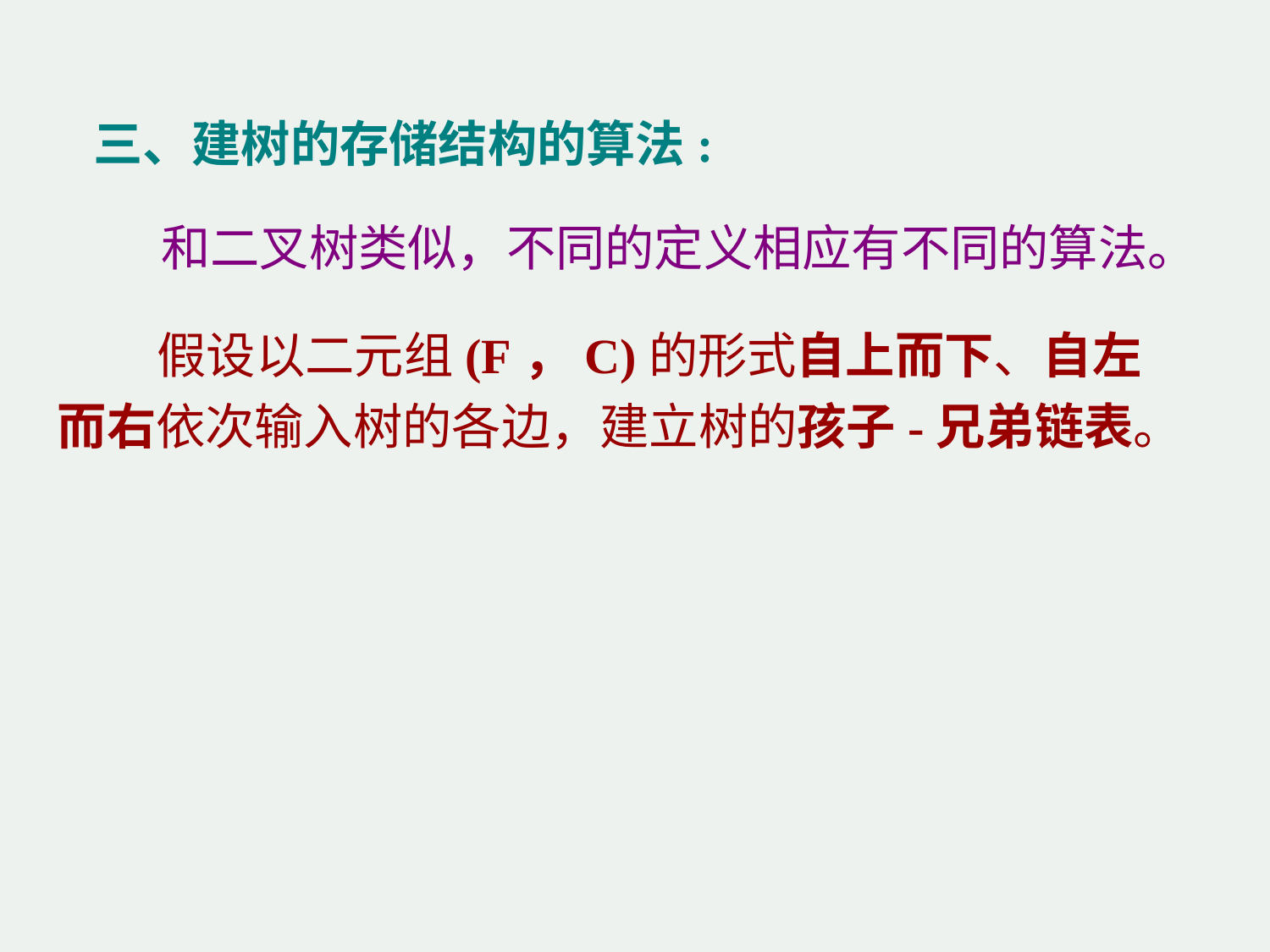

三、建树的存储结构的算法:
      和二叉树类似，不同的定义相应有不同的算法。
        假设以二元组(F，C)的形式自上而下、自左而右依次输入树的各边，建立树的孩子-兄弟链表。